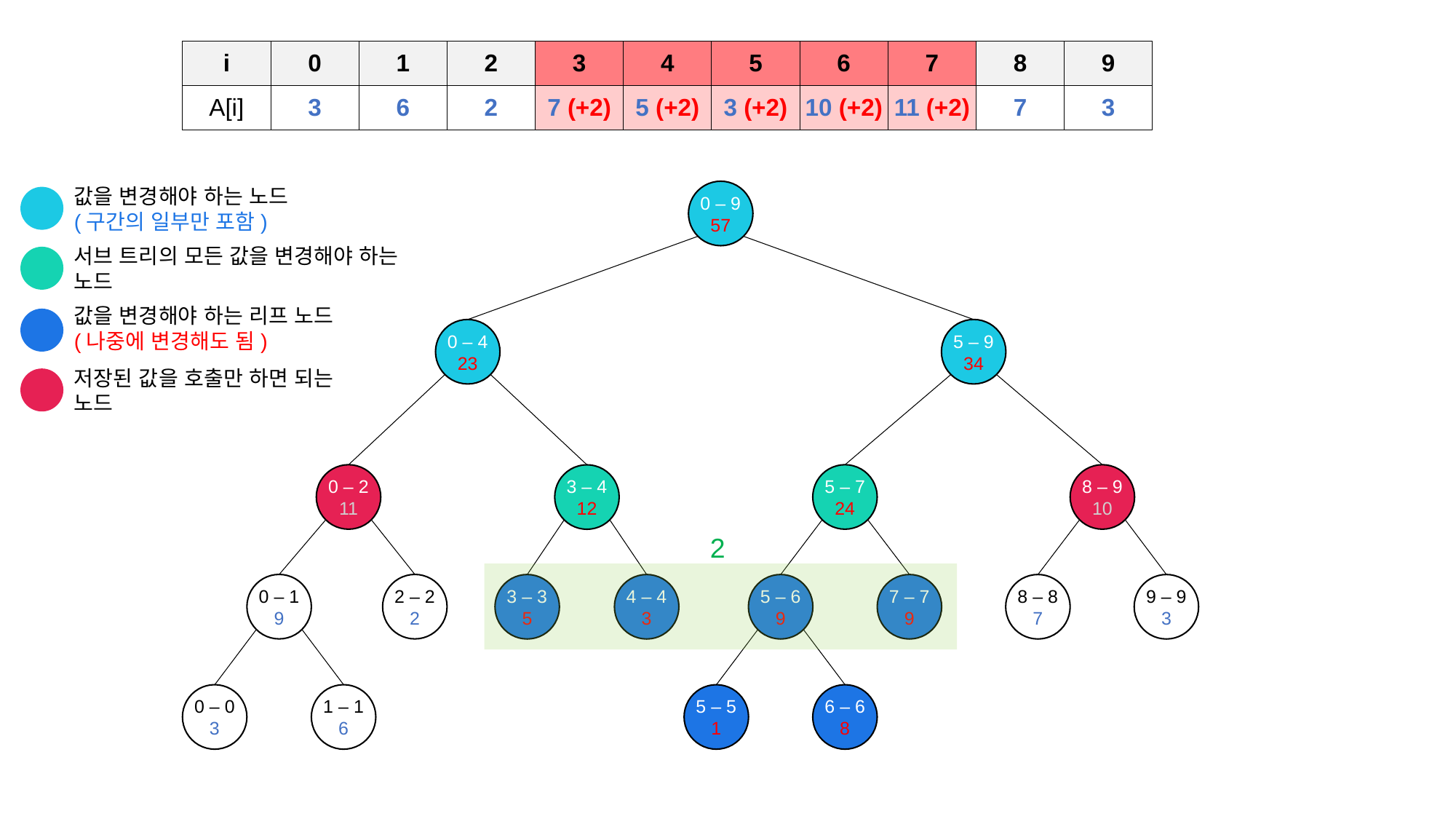

| i | 0 | 1 | 2 | 3 | 4 | 5 | 6 | 7 | 8 | 9 |
| --- | --- | --- | --- | --- | --- | --- | --- | --- | --- | --- |
| A[i] | 3 | 6 | 2 | 7 (+2) | 5 (+2) | 3 (+2) | 10 (+2) | 11 (+2) | 7 | 3 |
0 – 9
57
0 – 4
23
5 – 9
34
0 – 2
11
5 – 7
24
8 – 9
10
3 – 4
12
0 – 1
9
2 – 2
2
3 – 3
5
4 – 4
3
5 – 6
9
7 – 7
9
8 – 8
7
9 – 9
3
0 – 0
3
1 – 1
6
5 – 5
1
6 – 6
8

값을 변경해야 하는 노드
(구간의 일부만 포함)

서브 트리의 모든 값을 변경해야 하는 노드
값을 변경해야 하는 리프 노드
(나중에 변경해도 됨)

저장된 값을 호출만 하면 되는 노드
2